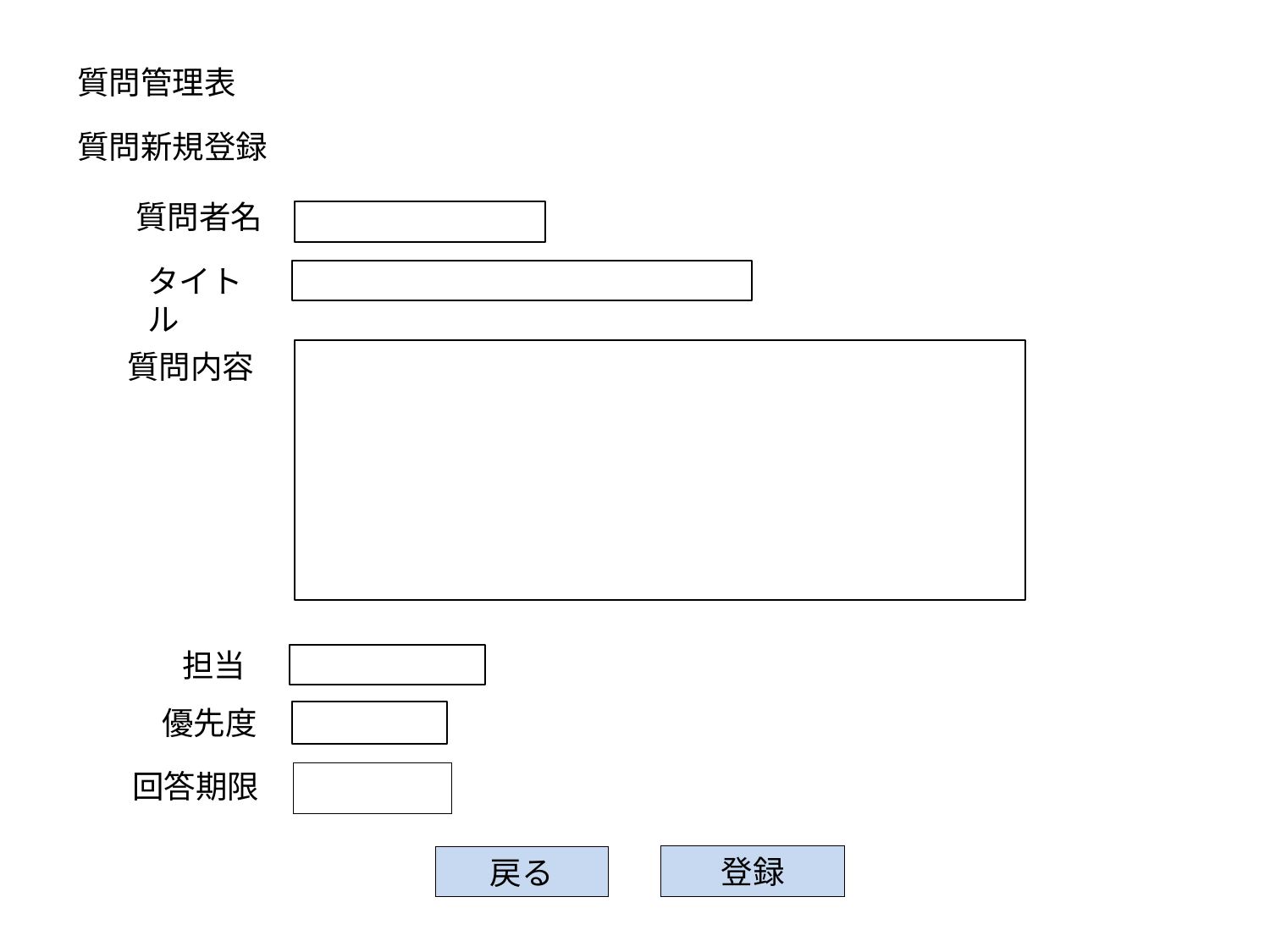

質問管理表
質問新規登録
質問者名

タイトル

質問内容

担当

優先度

回答期限

登録
戻る